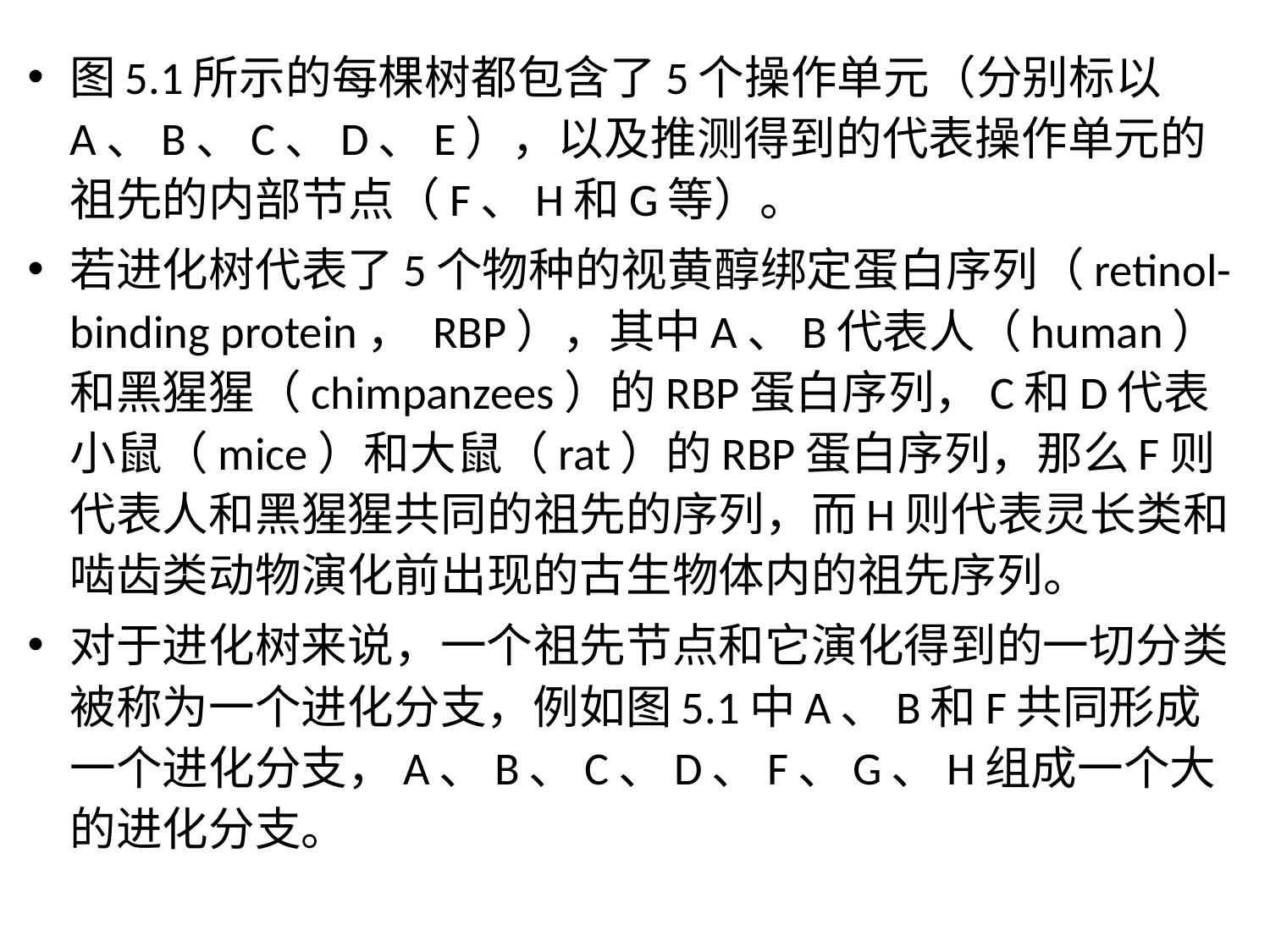

图5.1所示的每棵树都包含了5个操作单元（分别标以A、B、C、D、E），以及推测得到的代表操作单元的祖先的内部节点（F、H和G等）。
若进化树代表了5个物种的视黄醇绑定蛋白序列（retinol-binding protein， RBP），其中A、B代表人（human）和黑猩猩（chimpanzees）的RBP蛋白序列，C和D代表小鼠（mice）和大鼠（rat）的RBP蛋白序列，那么F则代表人和黑猩猩共同的祖先的序列，而H则代表灵长类和啮齿类动物演化前出现的古生物体内的祖先序列。
对于进化树来说，一个祖先节点和它演化得到的一切分类被称为一个进化分支，例如图5.1中A、B和F共同形成一个进化分支，A、B、C、D、F、G、H组成一个大的进化分支。